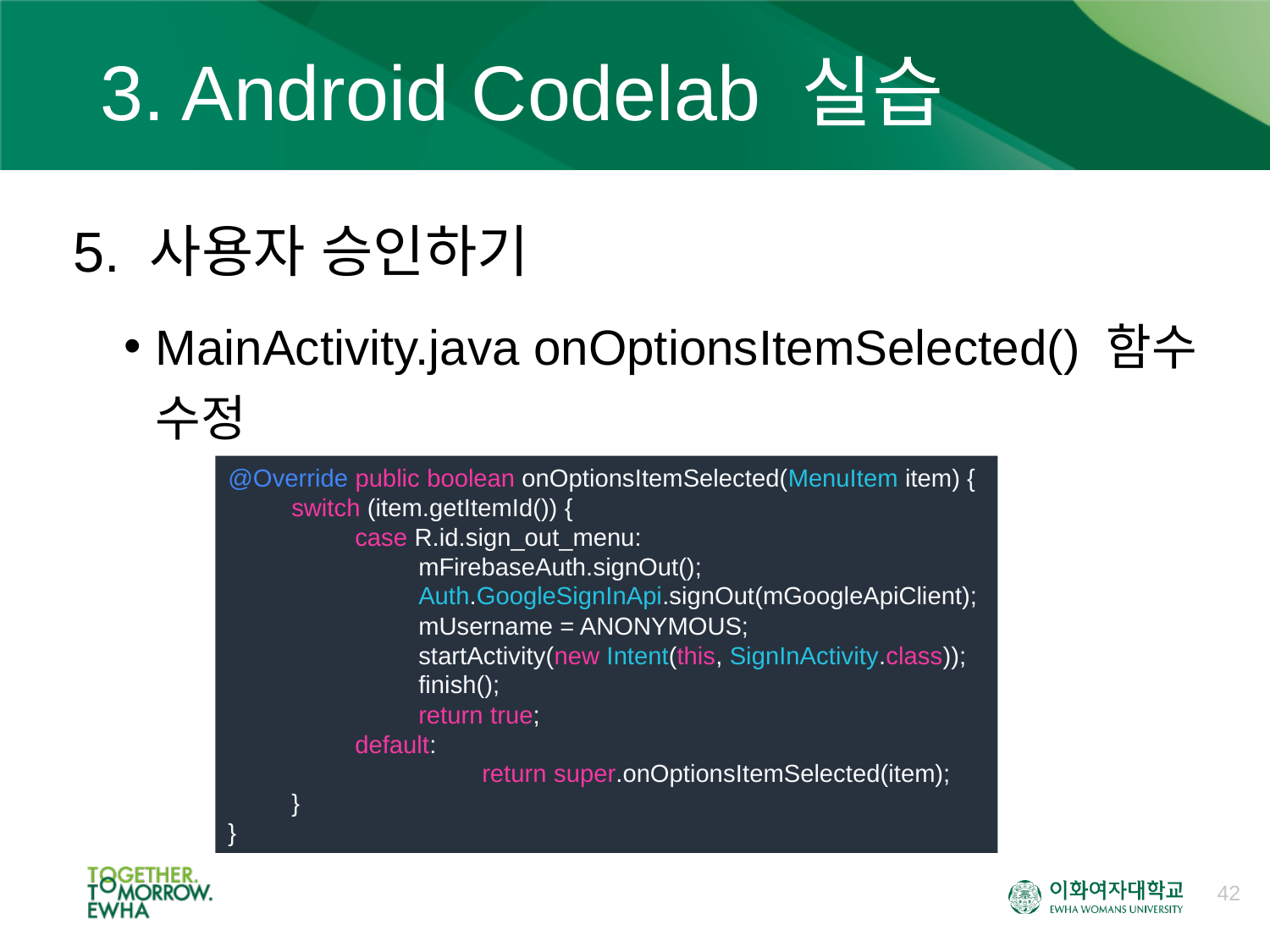

# 3. Android Codelab 실습
5. 사용자 승인하기
MainActivity.java onOptionsItemSelected() 함수 수정

@Override public boolean onOptionsItemSelected(MenuItem item) {
switch (item.getItemId()) {
case R.id.sign_out_menu:
mFirebaseAuth.signOut();
Auth.GoogleSignInApi.signOut(mGoogleApiClient);
mUsername = ANONYMOUS;
startActivity(new Intent(this, SignInActivity.class));
finish();
return true;
default:
	return super.onOptionsItemSelected(item);
}
}
42